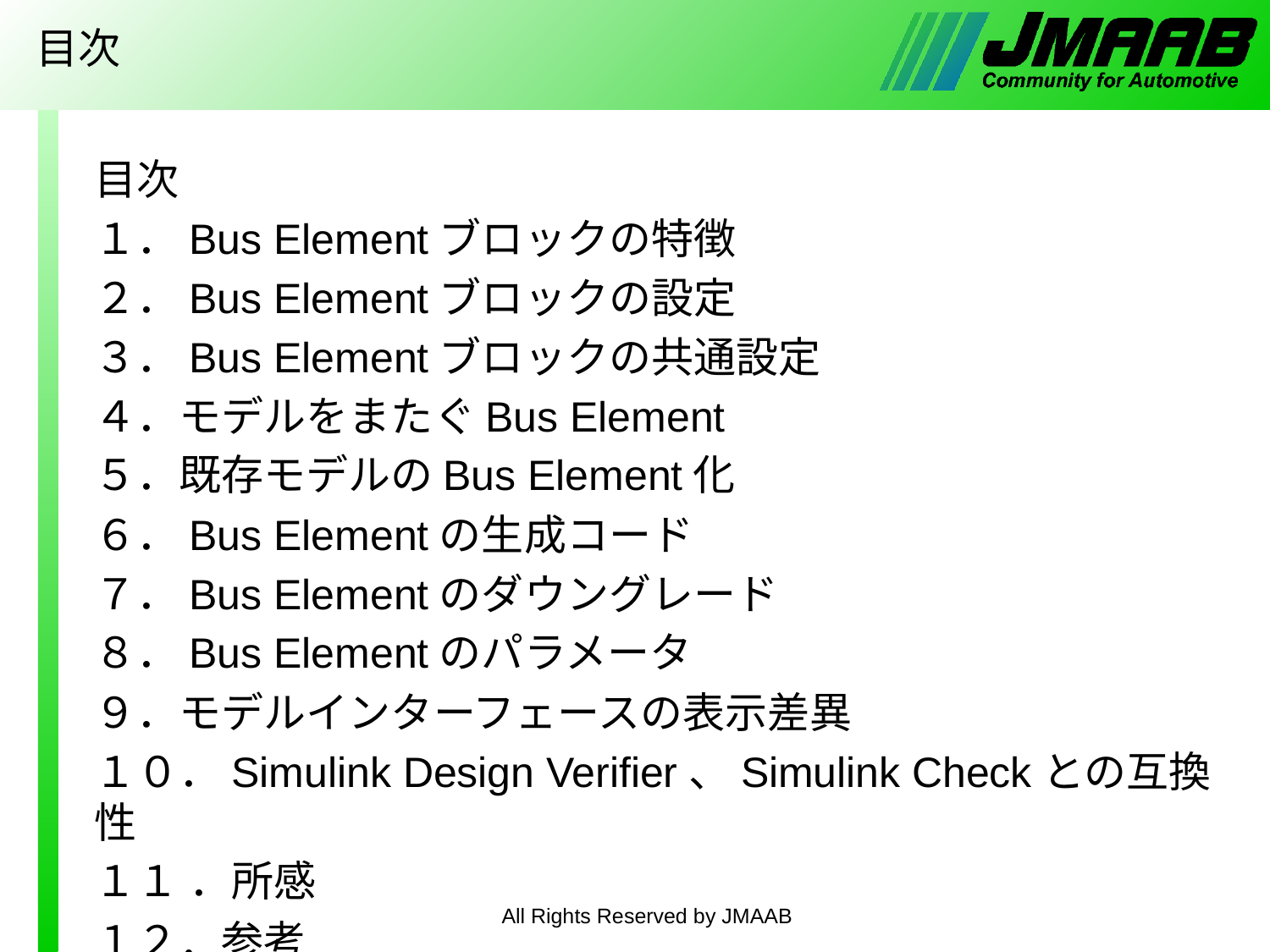

# 目次
目次
１．Bus Elementブロックの特徴
２．Bus Elementブロックの設定
３．Bus Elementブロックの共通設定
４．モデルをまたぐBus Element
５．既存モデルのBus Element化
６．Bus Elementの生成コード
７．Bus Elementのダウングレード
８．Bus Elementのパラメータ
９．モデルインターフェースの表示差異
１０．Simulink Design Verifier、Simulink Checkとの互換性
１１ ．所感
１２．参考